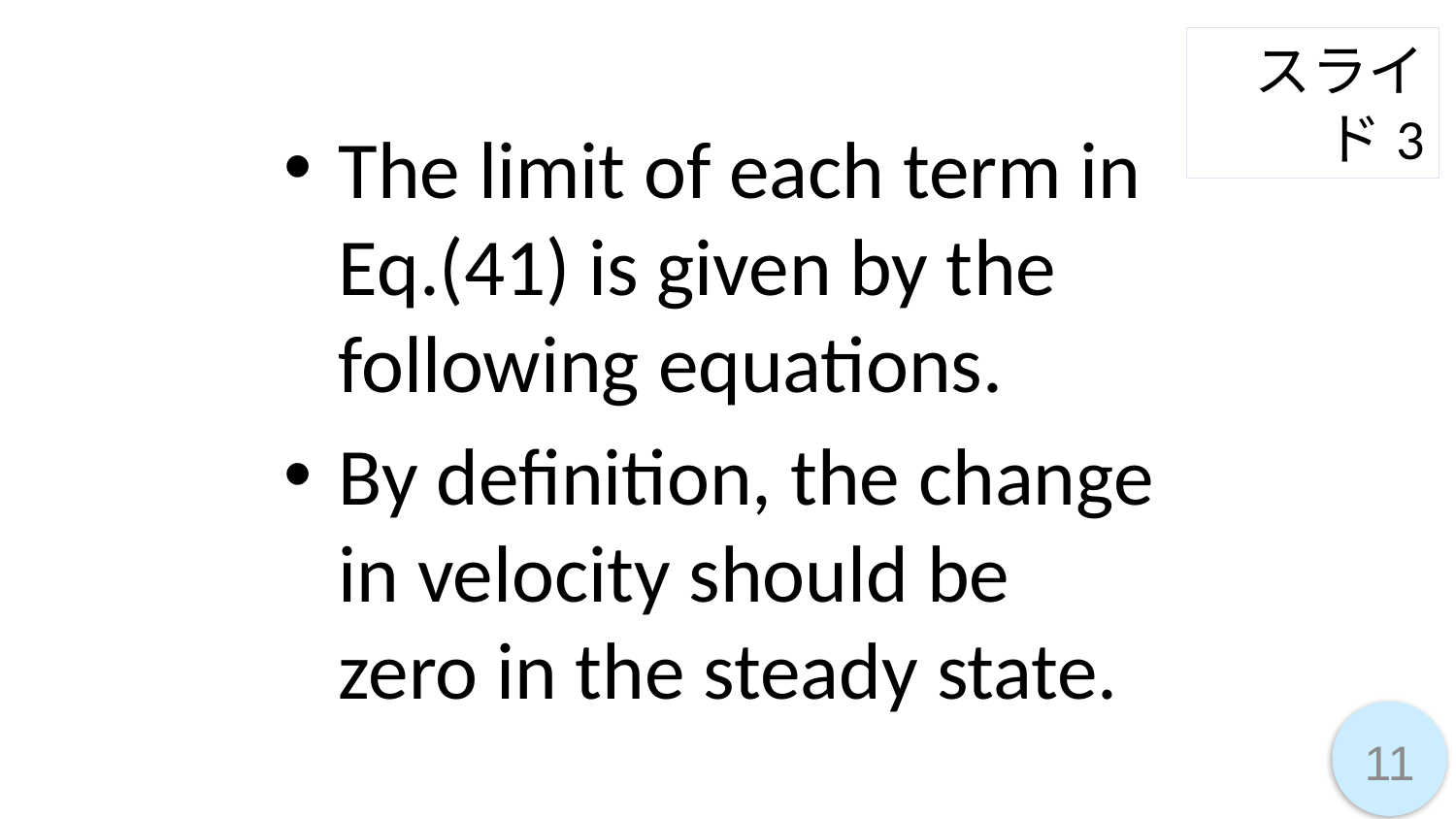

スライド3
The limit of each term in Eq.(41) is given by the following equations.
By definition, the change in velocity should be zero in the steady state.
11